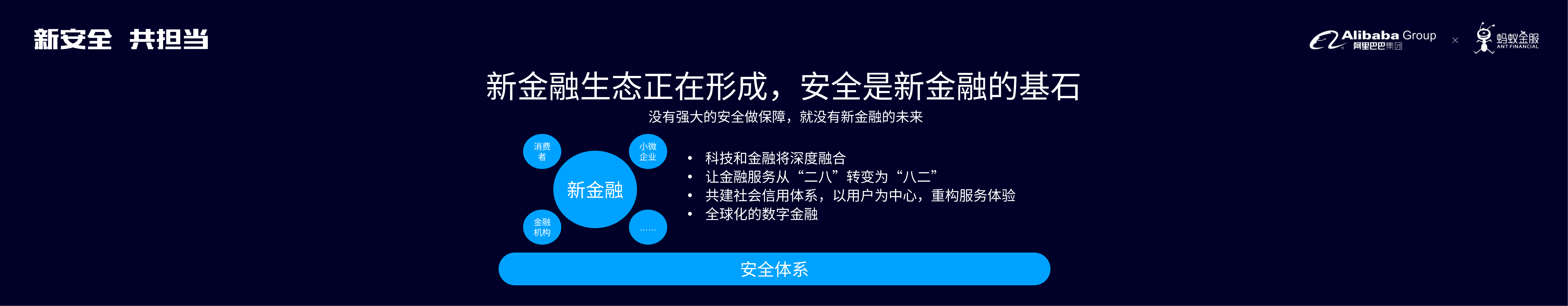

新金融生态正在形成，安全是新金融的基石
没有强大的安全做保障，就没有新金融的未来
消费者
小微企业
科技和金融将深度融合
让金融服务从“二八”转变为“八二”
共建社会信用体系，以用户为中心，重构服务体验
全球化的数字金融
新金融
金融机构
……
安全体系